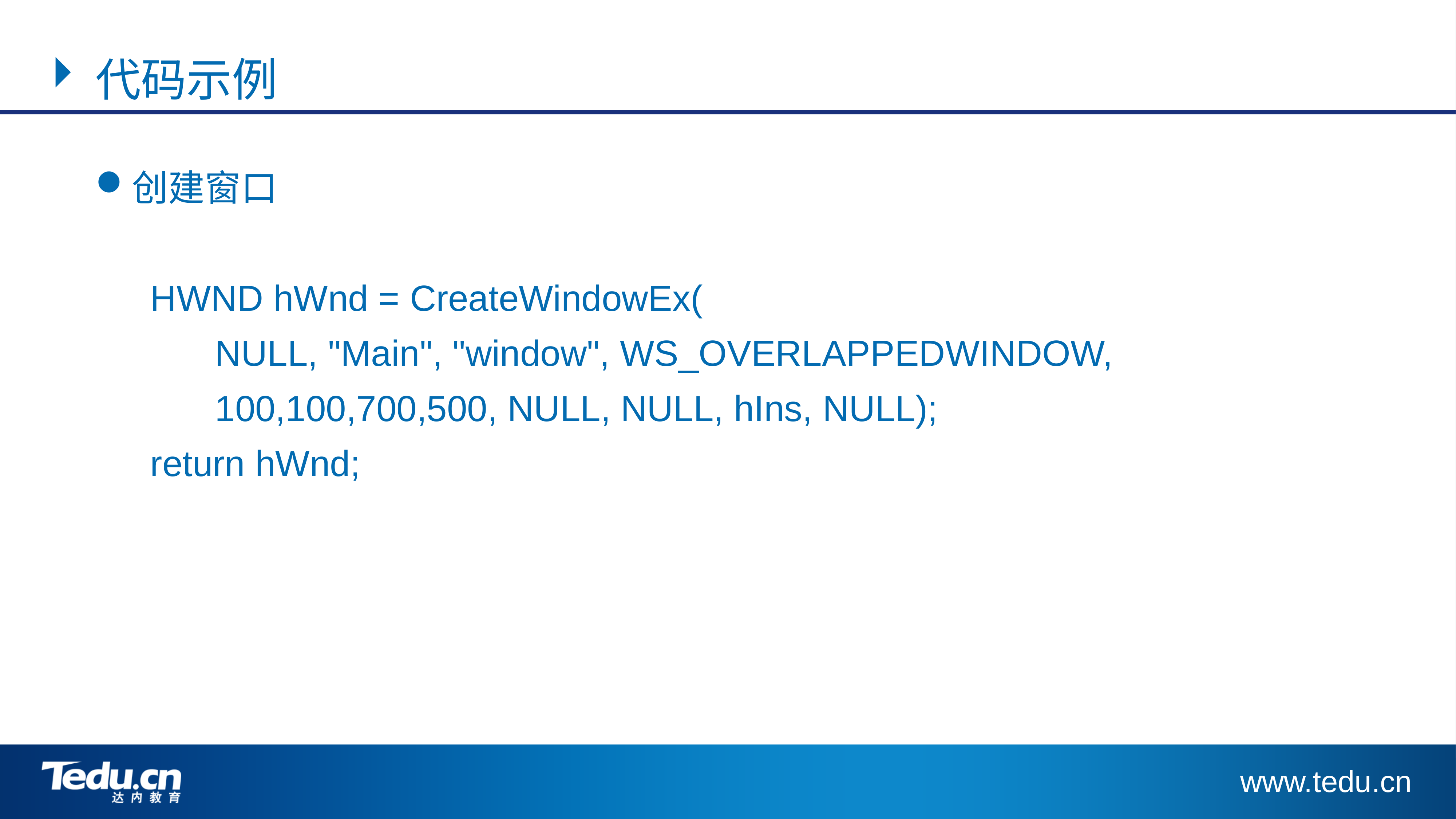

代码示例
创建窗口

	HWND hWnd = CreateWindowEx(
		 NULL, "Main", "window", WS_OVERLAPPEDWINDOW,
		 100,100,700,500, NULL, NULL, hIns, NULL);
	return hWnd;